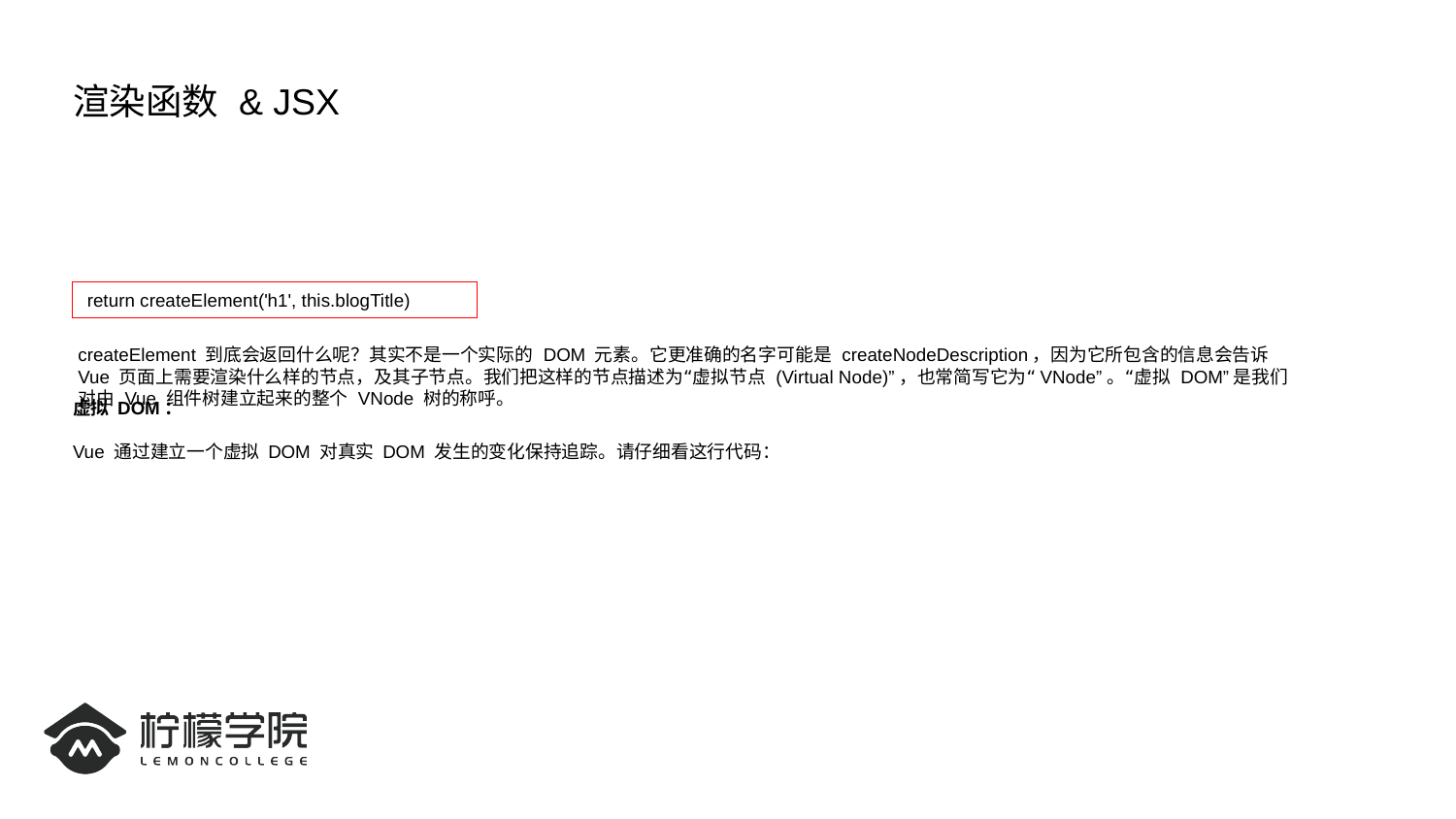

# 渲染函数 & JSX
虚拟 DOM：

Vue 通过建立一个虚拟 DOM 对真实 DOM 发生的变化保持追踪。请仔细看这行代码：
return createElement('h1', this.blogTitle)
createElement 到底会返回什么呢？其实不是一个实际的 DOM 元素。它更准确的名字可能是 createNodeDescription，因为它所包含的信息会告诉 Vue 页面上需要渲染什么样的节点，及其子节点。我们把这样的节点描述为“虚拟节点 (Virtual Node)”，也常简写它为“VNode”。“虚拟 DOM”是我们对由 Vue 组件树建立起来的整个 VNode 树的称呼。